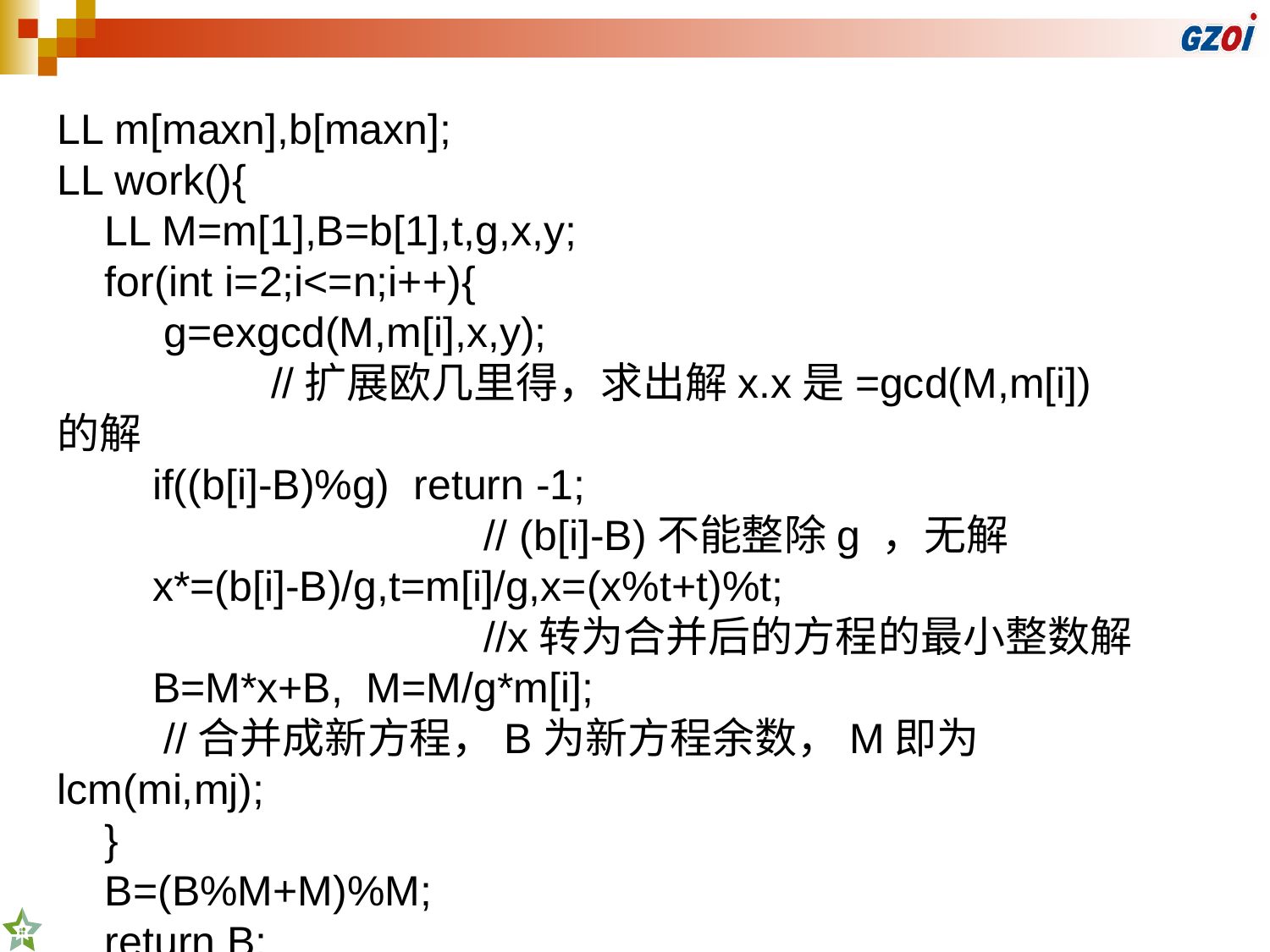

LL m[maxn],b[maxn];
LL work(){
    LL M=m[1],B=b[1],t,g,x,y;
    for(int i=2;i<=n;i++){
         g=exgcd(M,m[i],x,y);
                  //扩展欧几里得，求出解x.x是=gcd(M,m[i])的解
        if((b[i]-B)%g)  return -1;
                                    // (b[i]-B)不能整除g ，无解
        x*=(b[i]-B)/g,t=m[i]/g,x=(x%t+t)%t;
                                    //x转为合并后的方程的最小整数解
        B=M*x+B,  M=M/g*m[i];
         //合并成新方程，B为新方程余数，M即为lcm(mi,mj);
    }
    B=(B%M+M)%M;
    return B;
}